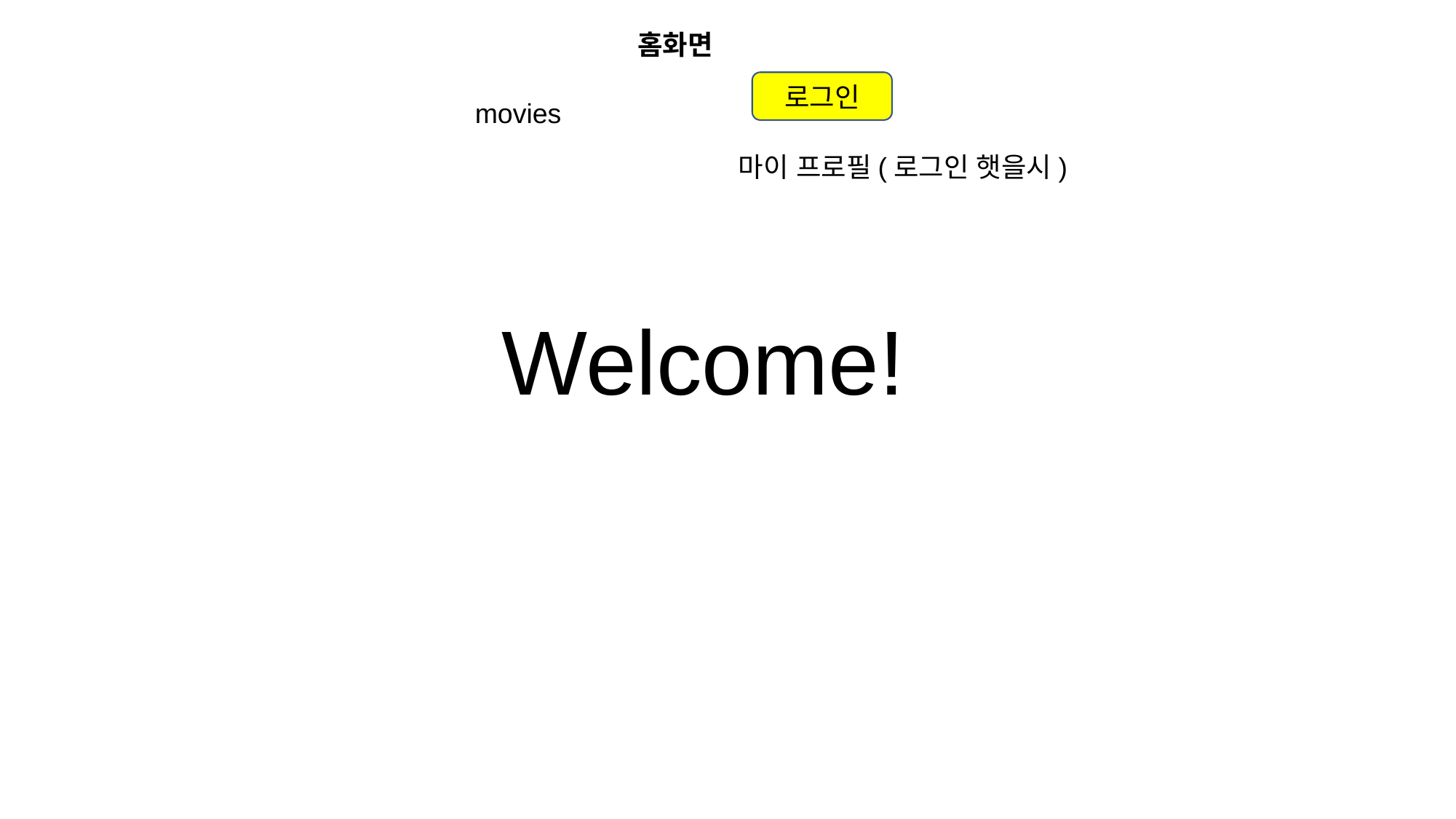

홈화면
로그인
movies
# Welcome!
마이 프로필(로그인 햇을시)